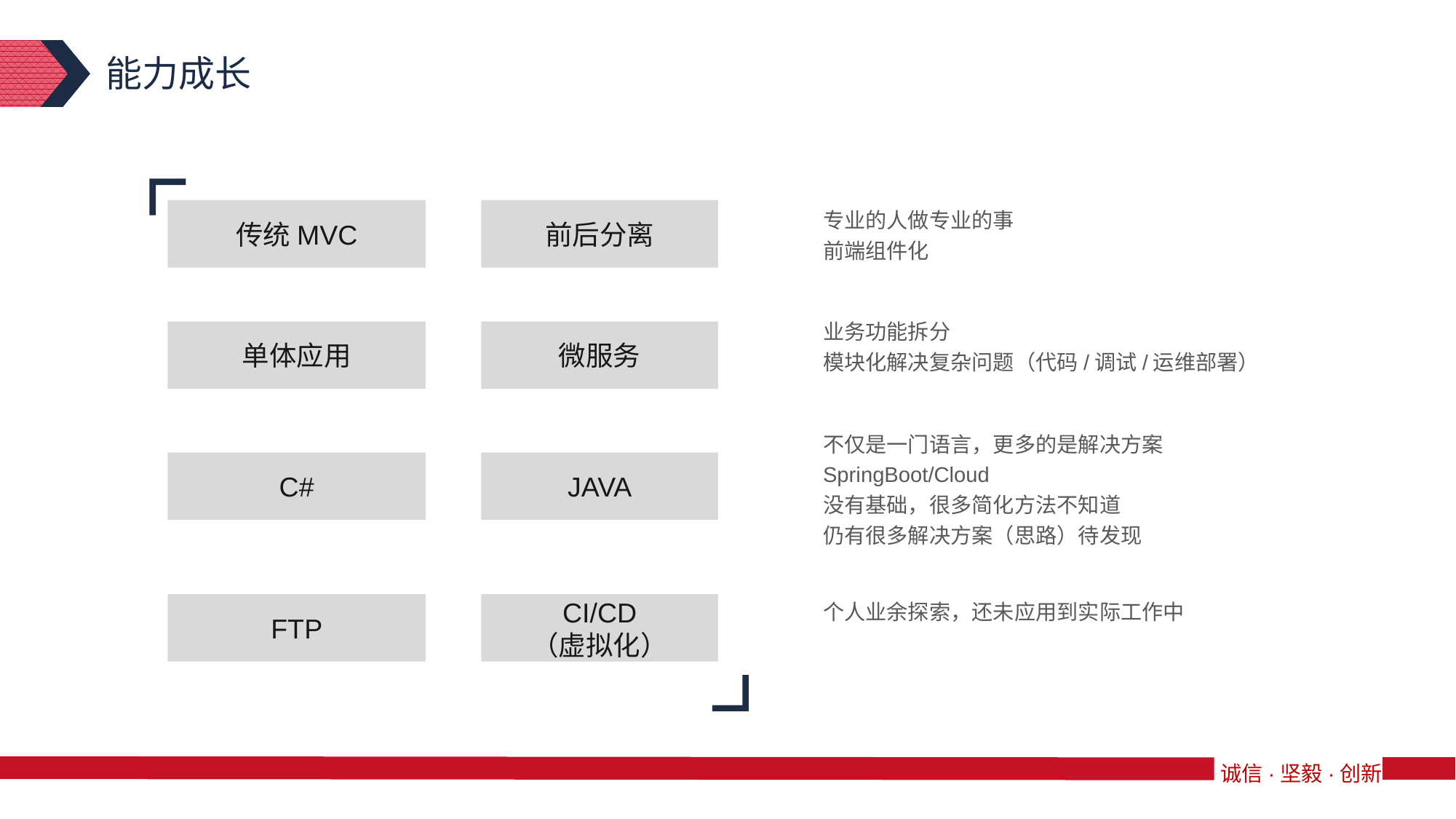

能力成长

传统MVC
前后分离
专业的人做专业的事
前端组件化
业务功能拆分
模块化解决复杂问题（代码/调试/运维部署）
单体应用
微服务
不仅是一门语言，更多的是解决方案
SpringBoot/Cloud
没有基础，很多简化方法不知道
仍有很多解决方案（思路）待发现
C#
JAVA
个人业余探索，还未应用到实际工作中
FTP
CI/CD
（虚拟化）

诚信·坚毅·创新